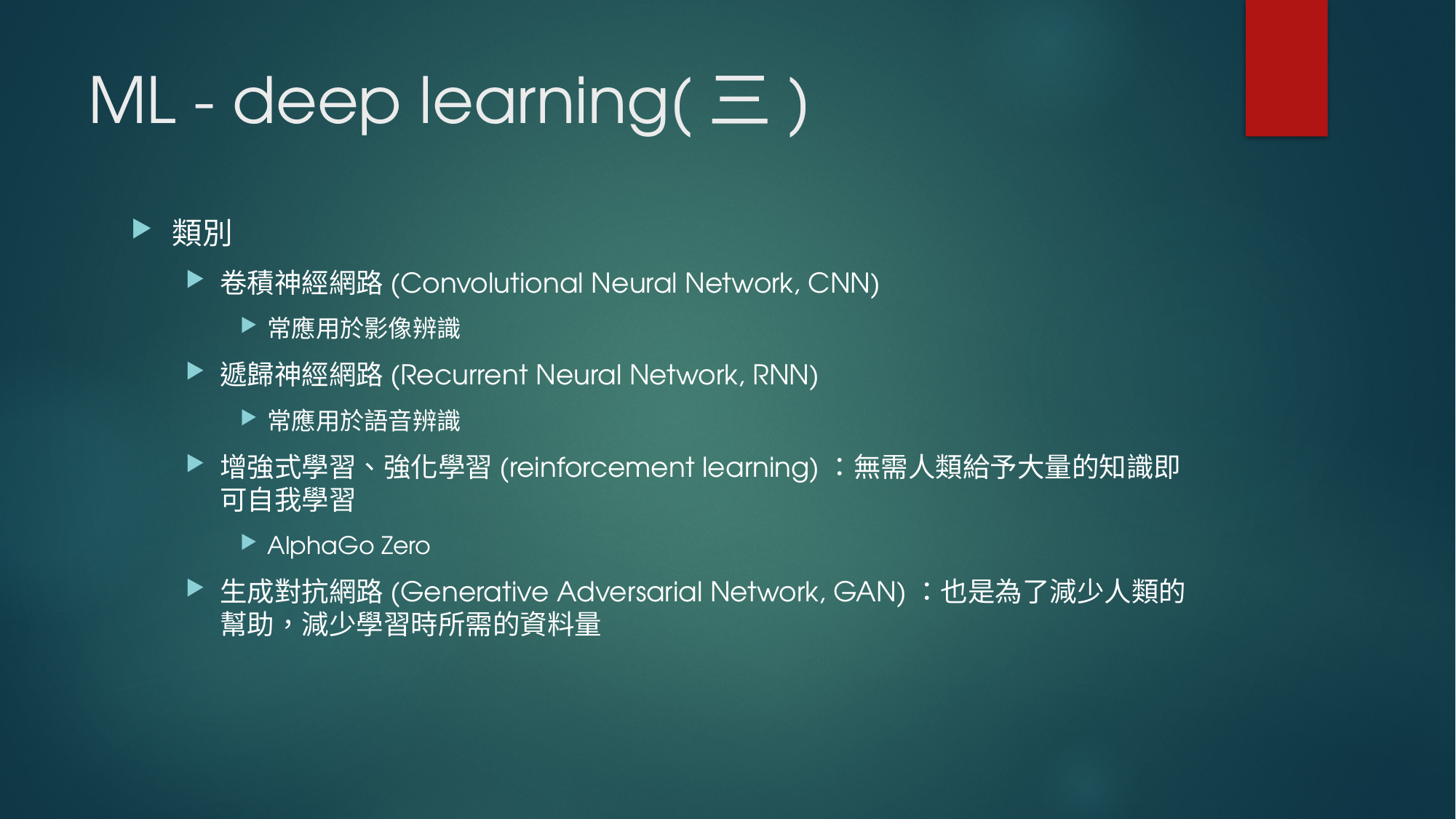

# ML - deep learning(三)
類別
卷積神經網路(Convolutional Neural Network, CNN)
常應用於影像辨識
遞歸神經網路(Recurrent Neural Network, RNN)
常應用於語音辨識
增強式學習、強化學習(reinforcement learning)：無需人類給予大量的知識即可自我學習
AlphaGo Zero
生成對抗網路(Generative Adversarial Network, GAN)：也是為了減少人類的幫助，減少學習時所需的資料量